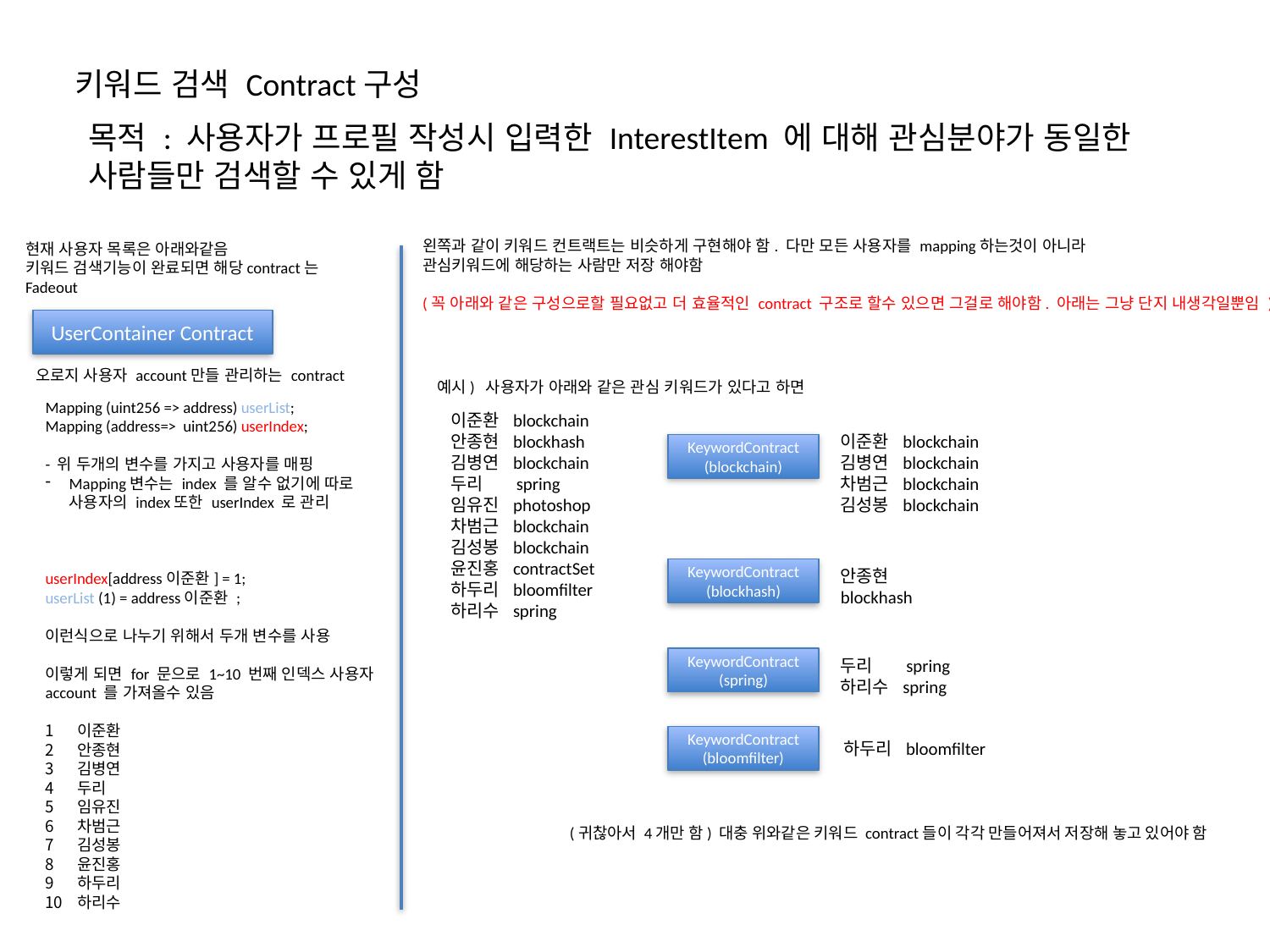

키워드 검색 Contract구성
목적 : 사용자가 프로필 작성시 입력한 InterestItem 에 대해 관심분야가 동일한 사람들만 검색할 수 있게 함
왼쪽과 같이 키워드 컨트랙트는 비슷하게 구현해야 함. 다만 모든 사용자를 mapping하는것이 아니라
관심키워드에 해당하는 사람만 저장 해야함

(꼭 아래와 같은 구성으로할 필요없고 더 효율적인 contract 구조로 할수 있으면 그걸로 해야함. 아래는 그냥 단지 내생각일뿐임 )
현재 사용자 목록은 아래와같음
키워드 검색기능이 완료되면 해당contract는
Fadeout
UserContainer Contract
오로지 사용자 account만들 관리하는 contract
예시)  사용자가 아래와 같은 관심 키워드가 있다고 하면
Mapping (uint256 => address) userList;
Mapping (address=>  uint256) userIndex;

- 위 두개의 변수를 가지고 사용자를 매핑
Mapping변수는 index 를 알수 없기에 따로
사용자의 index또한 userIndex 로 관리

userIndex[address이준환] = 1;
userList (1) = address이준환 ;

이런식으로 나누기 위해서 두개 변수를 사용

이렇게 되면 for 문으로 1~10 번째 인덱스 사용자 account 를 가져올수 있음

이준환
안종현
김병연
두리
임유진
차범근
김성봉
윤진홍
하두리
하리수

이준환  blockchain
안종현  blockhash
김병연  blockchain
두리      spring
임유진  photoshop
차범근  blockchain
김성봉  blockchain
윤진홍  contractSet
하두리  bloomfilter
하리수  spring
이준환  blockchain
김병연  blockchain
차범근  blockchain
김성봉  blockchain
KeywordContract
(blockchain)
안종현  blockhash
KeywordContract
(blockhash)
KeywordContract
(spring)
두리      spring
하리수  spring
KeywordContract
(bloomfilter)
하두리  bloomfilter
(귀찮아서 4개만 함) 대충 위와같은 키워드 contract들이 각각 만들어져서 저장해 놓고 있어야 함